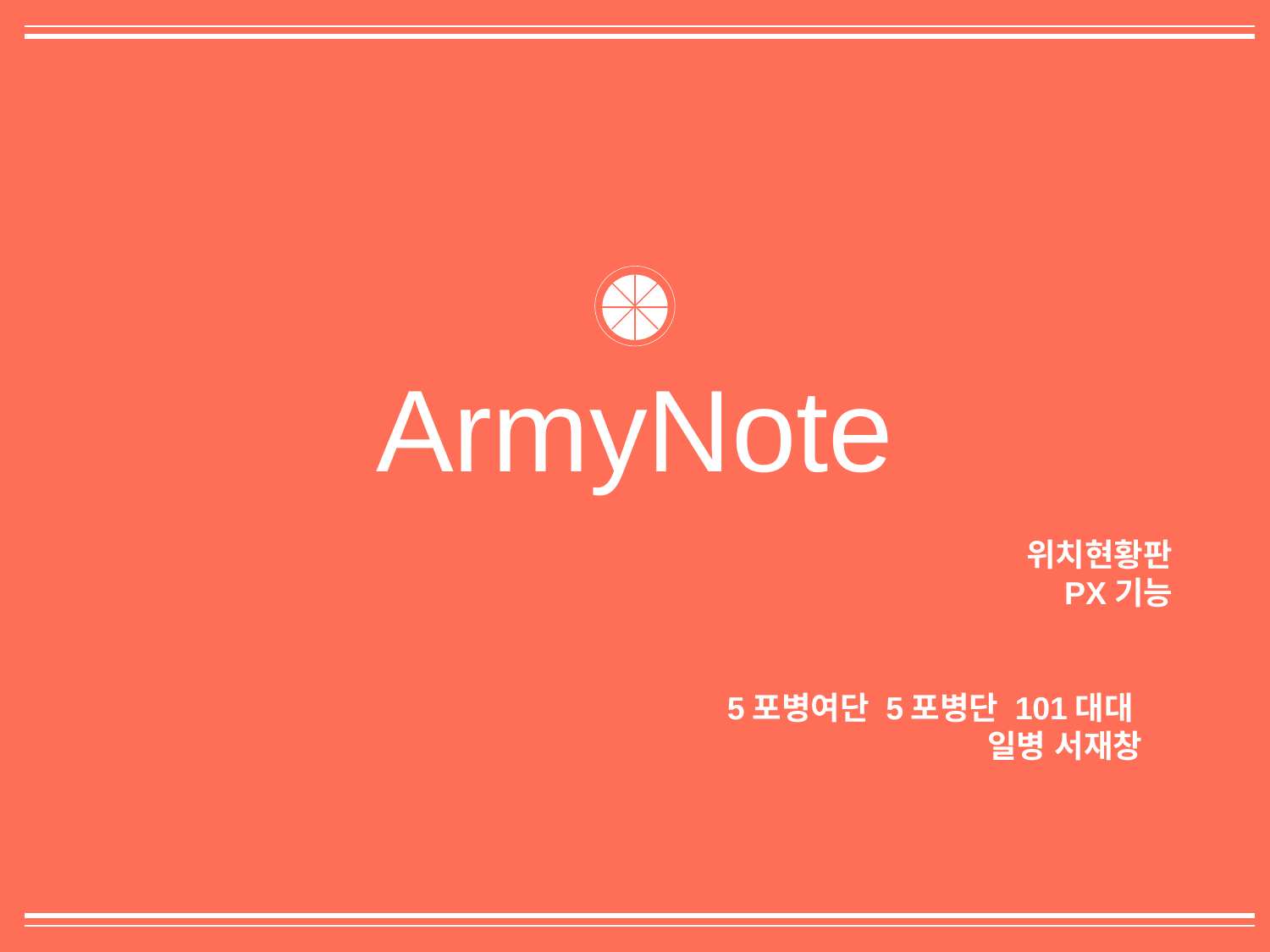

ArmyNote
위치현황판
PX기능
5포병여단 5포병단 101대대
일병 서재창